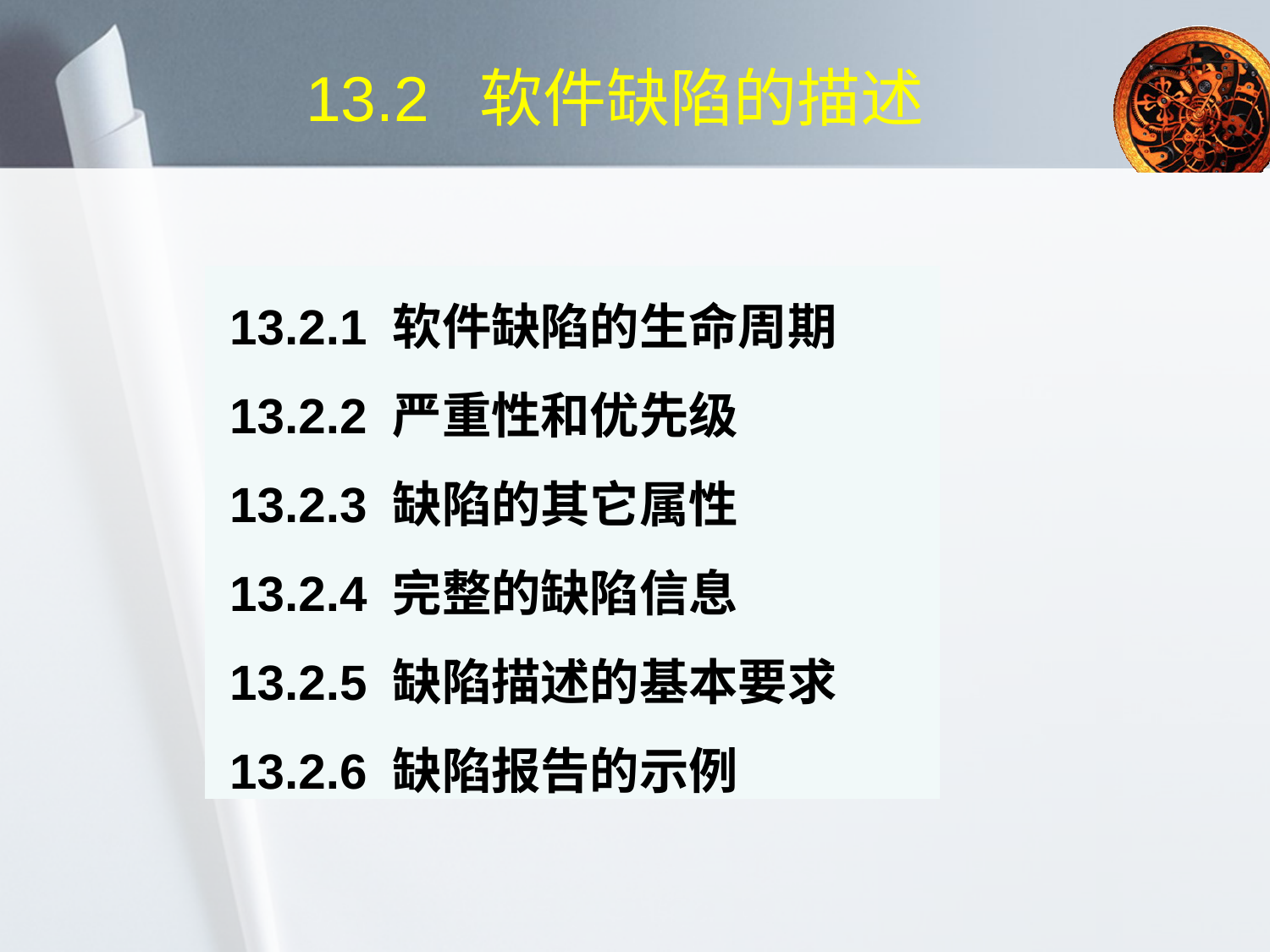

# 13.2  软件缺陷的描述

13.2.1 软件缺陷的生命周期
13.2.2 严重性和优先级
13.2.3 缺陷的其它属性
13.2.4 完整的缺陷信息
13.2.5 缺陷描述的基本要求
13.2.6 缺陷报告的示例